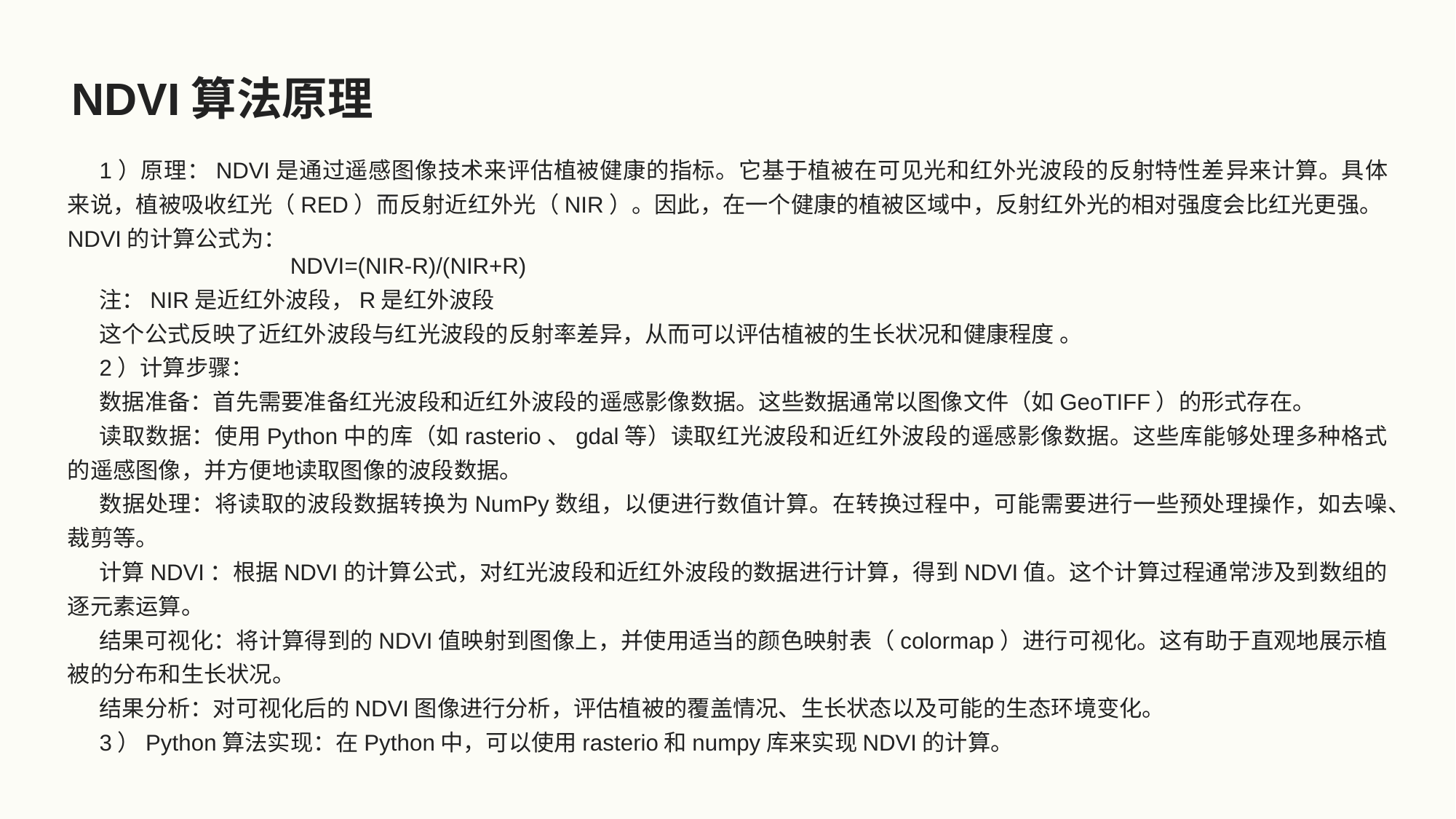

NDVI算法原理
1）原理：NDVI是通过遥感图像技术来评估植被健康的指标。它基于植被在可见光和红外光波段的反射特性差异来计算。具体来说，植被吸收红光（RED）而反射近红外光（NIR）。因此，在一个健康的植被区域中，反射红外光的相对强度会比红光更强。NDVI的计算公式为：
NDVI=(NIR-R)/(NIR+R)
注：NIR是近红外波段，R是红外波段
这个公式反映了近红外波段与红光波段的反射率差异，从而可以评估植被的生长状况和健康程度 。
2）计算步骤：
数据准备：首先需要准备红光波段和近红外波段的遥感影像数据。这些数据通常以图像文件（如GeoTIFF）的形式存在。
读取数据：使用Python中的库（如rasterio、gdal等）读取红光波段和近红外波段的遥感影像数据。这些库能够处理多种格式的遥感图像，并方便地读取图像的波段数据。
数据处理：将读取的波段数据转换为NumPy数组，以便进行数值计算。在转换过程中，可能需要进行一些预处理操作，如去噪、裁剪等。
计算NDVI：根据NDVI的计算公式，对红光波段和近红外波段的数据进行计算，得到NDVI值。这个计算过程通常涉及到数组的逐元素运算。
结果可视化：将计算得到的NDVI值映射到图像上，并使用适当的颜色映射表（colormap）进行可视化。这有助于直观地展示植被的分布和生长状况。
结果分析：对可视化后的NDVI图像进行分析，评估植被的覆盖情况、生长状态以及可能的生态环境变化。
3）Python算法实现：在Python中，可以使用rasterio和numpy库来实现NDVI的计算。